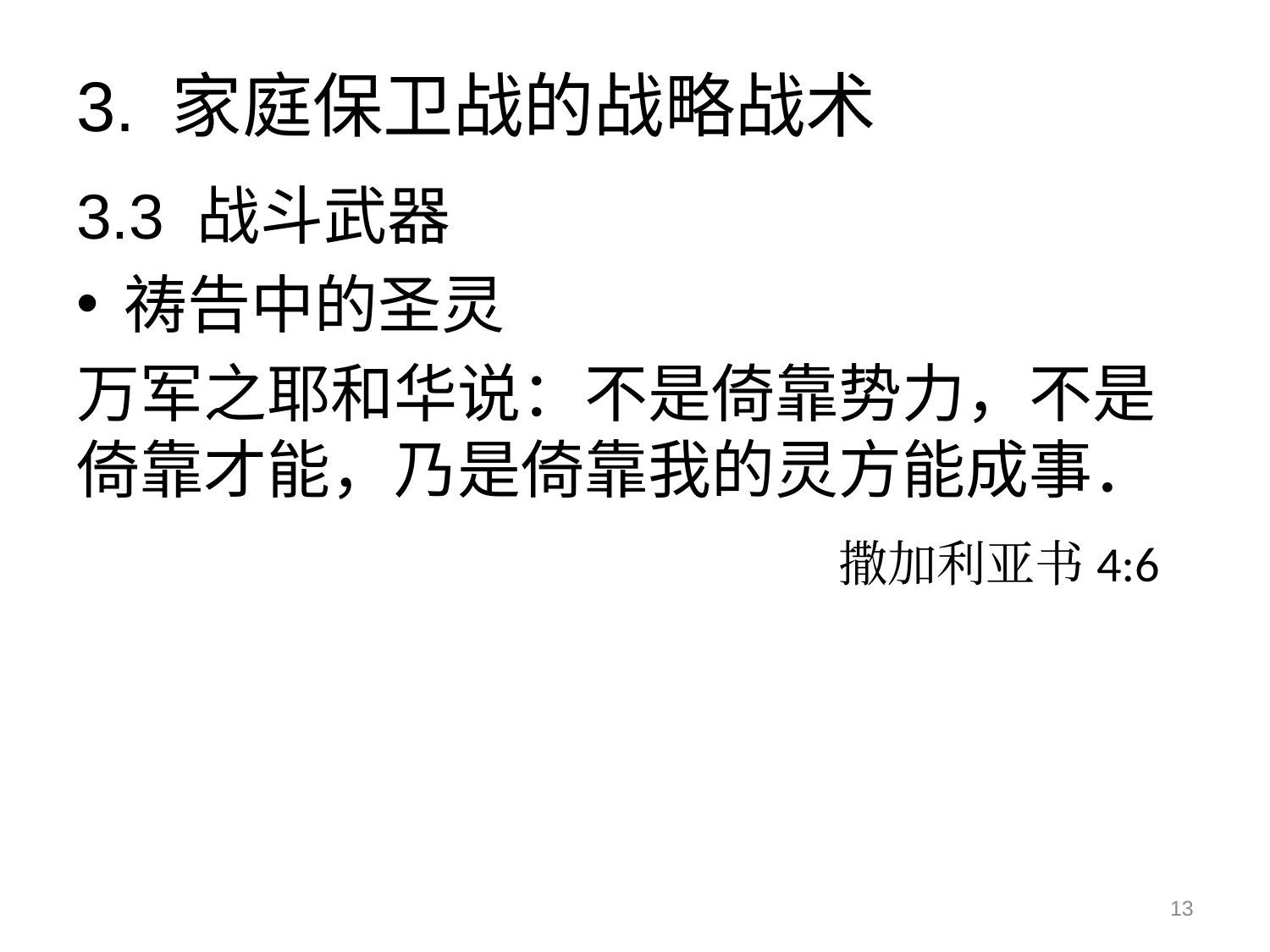

# 3. 家庭保卫战的战略战术
3.3 战斗武器
祷告中的圣灵
万军之耶和华说：不是倚靠势力，不是倚靠才能，乃是倚靠我的灵方能成事．
						撒加利亚书4:6
13